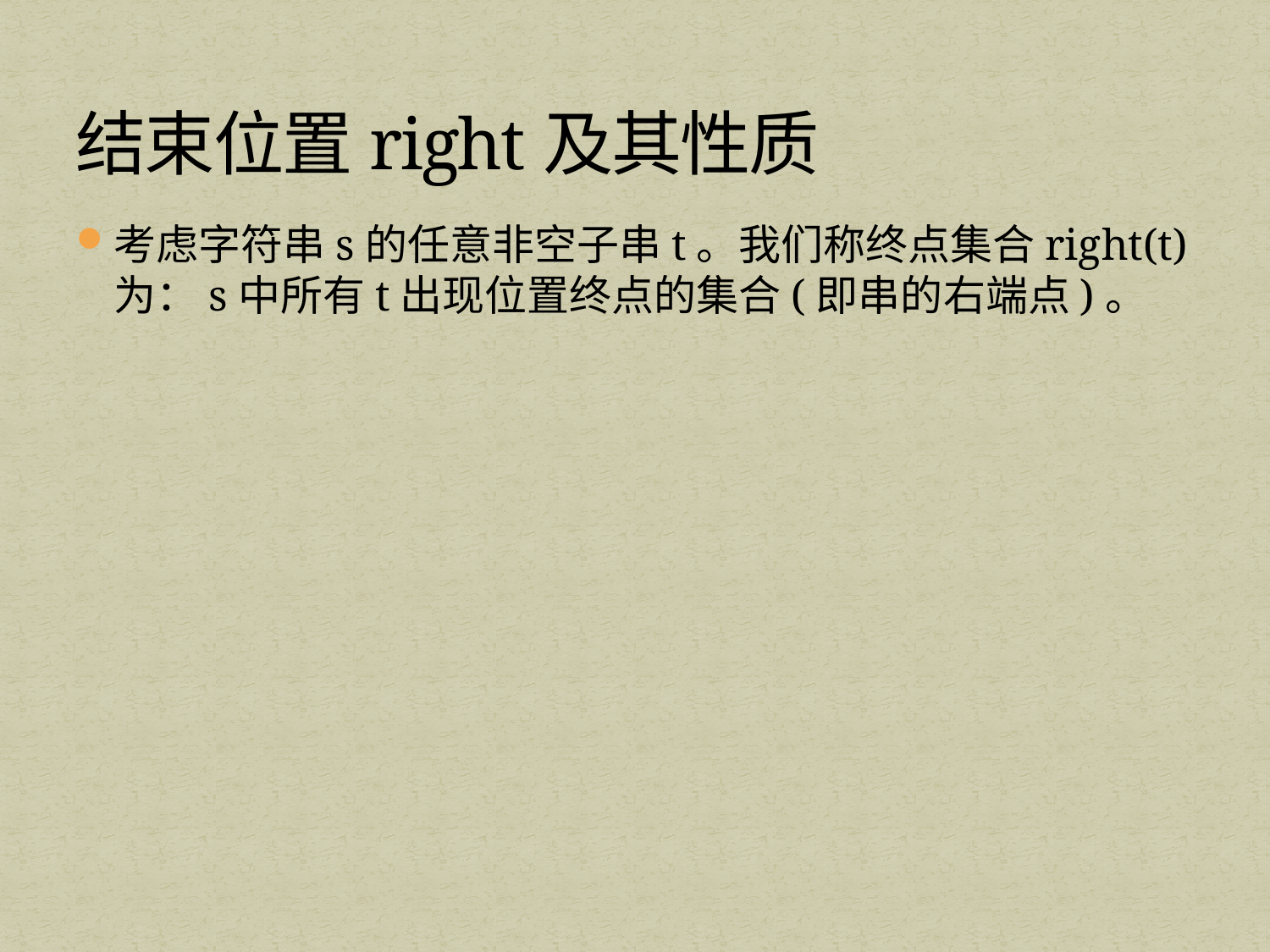

# 结束位置right及其性质
考虑字符串s的任意非空子串t。我们称终点集合right(t)为：s中所有t出现位置终点的集合(即串的右端点)。